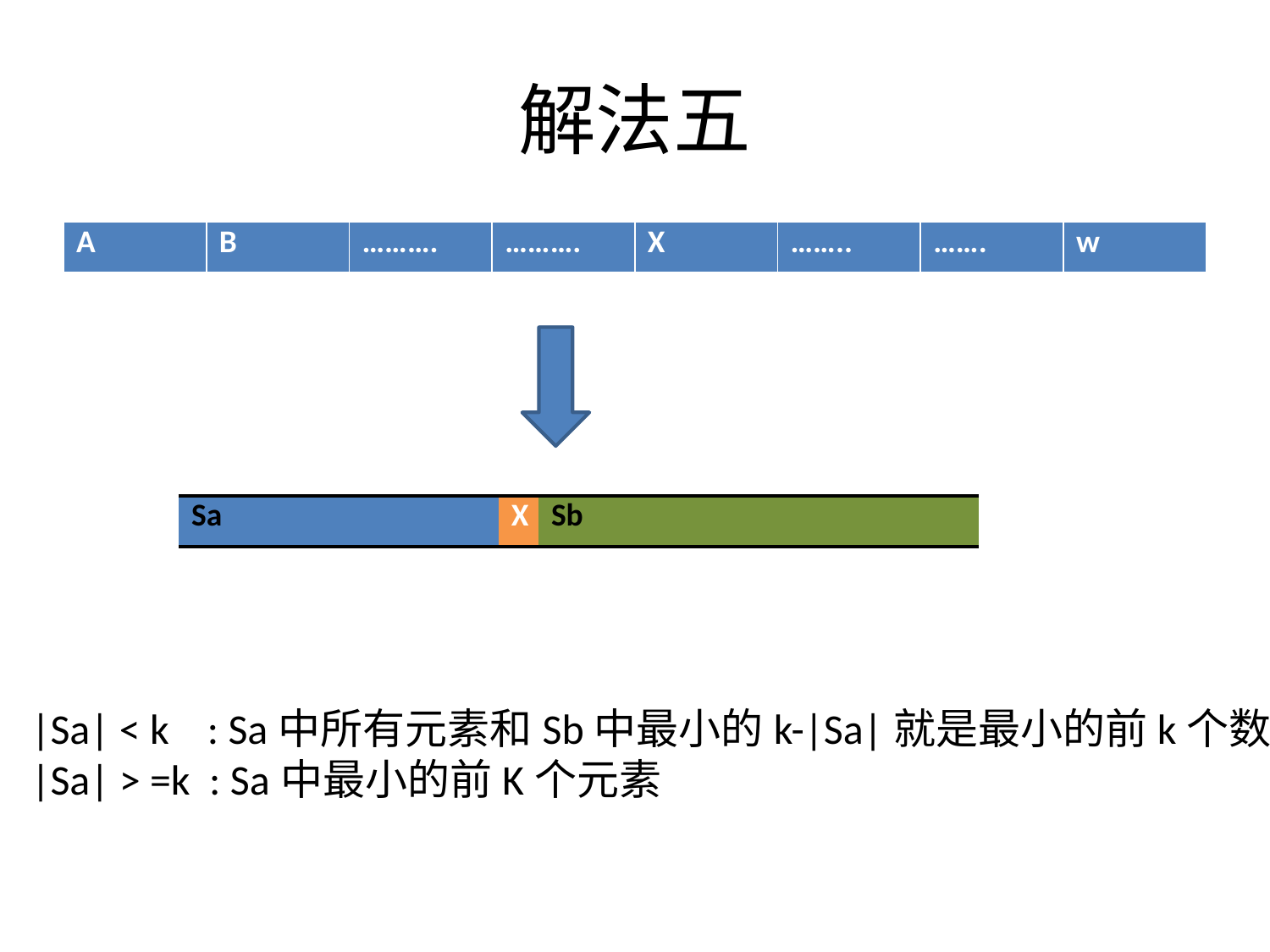

# 解法五
| A | B | ………. | ………. | X | …….. | ……. | w |
| --- | --- | --- | --- | --- | --- | --- | --- |

| Sa | X | Sb |
| --- | --- | --- |
|Sa| < k    : Sa中所有元素和Sb中最小的k-|Sa|就是最小的前k个数
|Sa| > =k  : Sa中最小的前K个元素